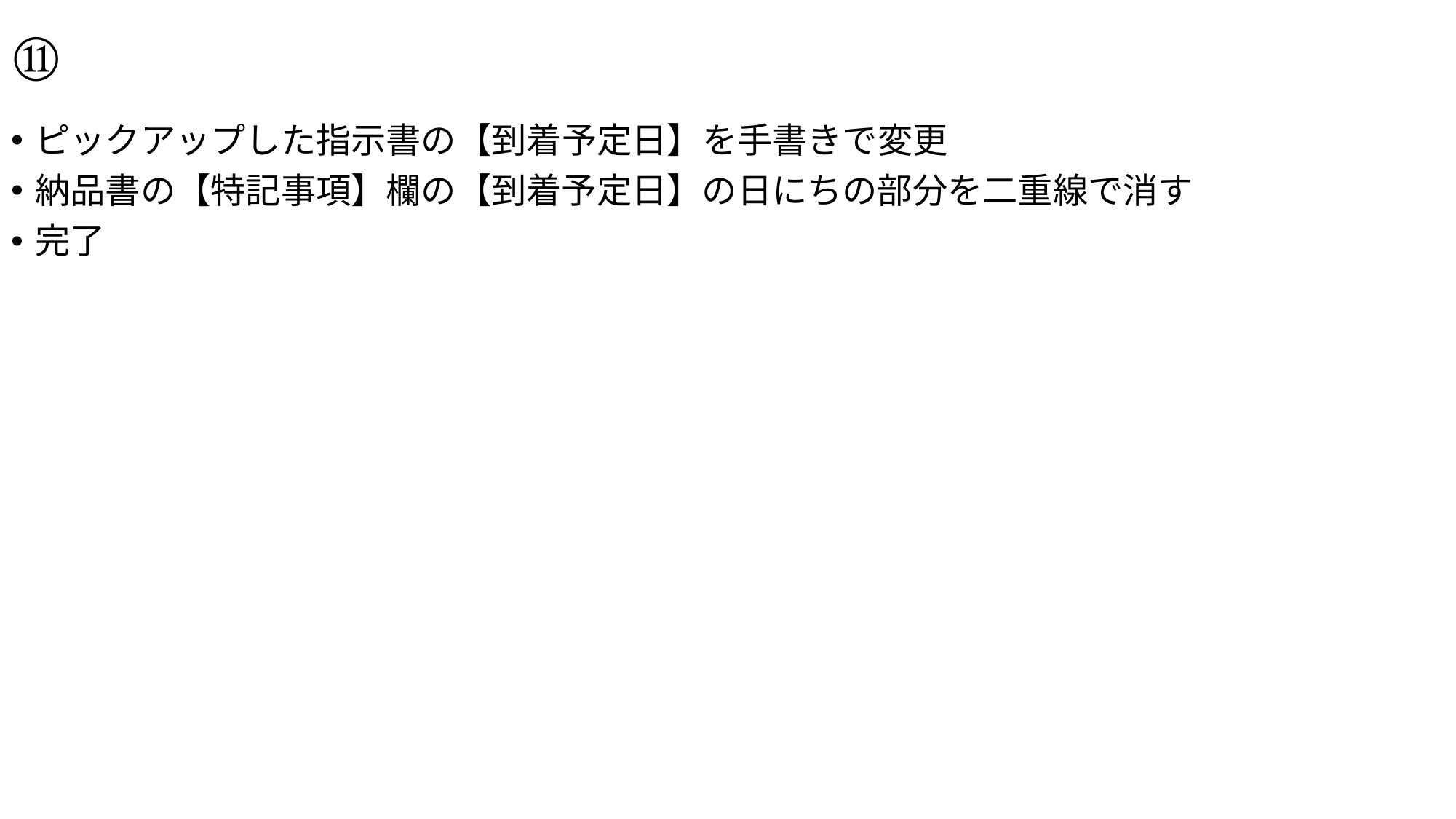

# ⑪
ピックアップした指示書の【到着予定日】を手書きで変更
納品書の【特記事項】欄の【到着予定日】の日にちの部分を二重線で消す
完了